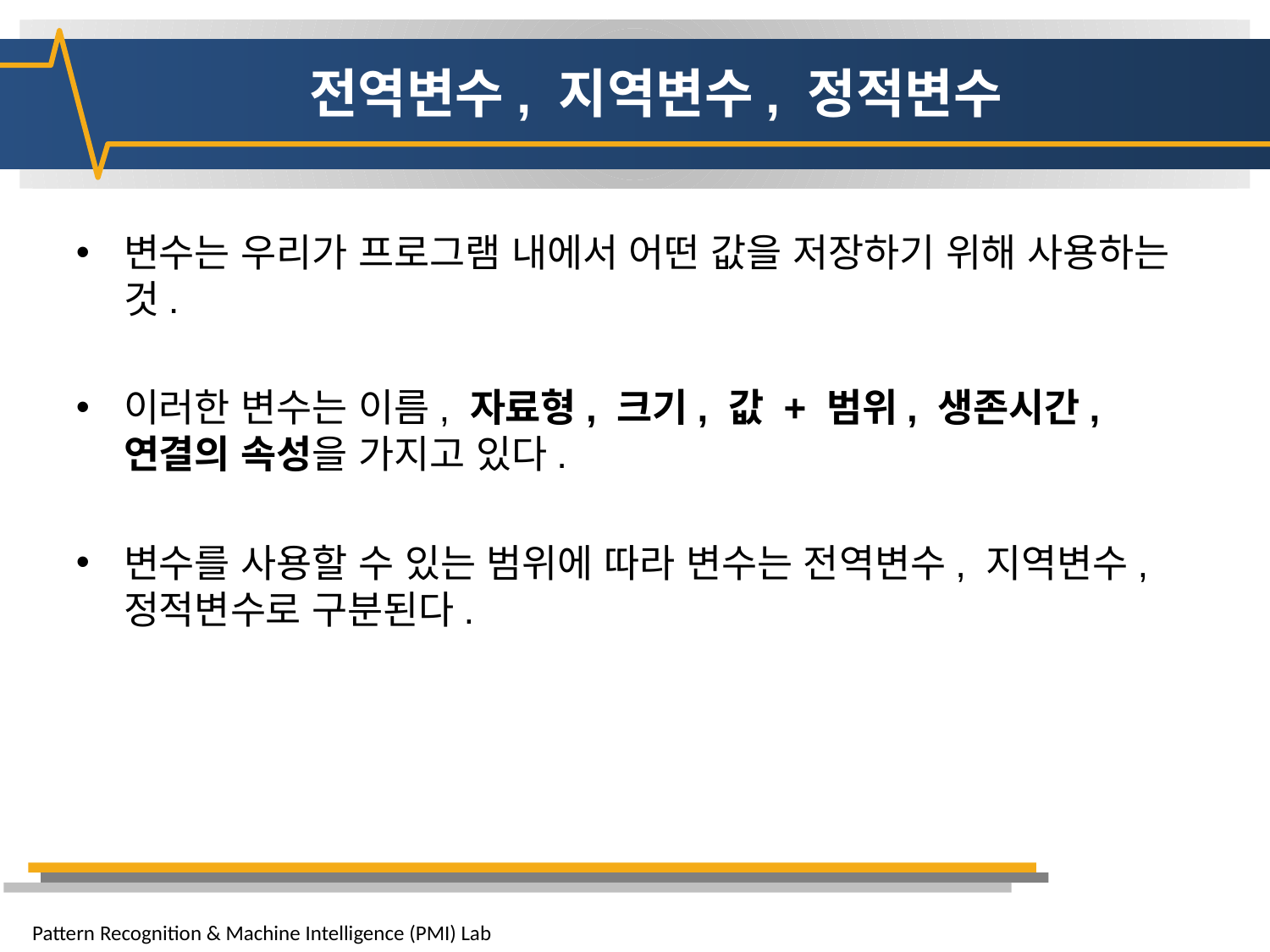

# 전역변수, 지역변수, 정적변수
변수는 우리가 프로그램 내에서 어떤 값을 저장하기 위해 사용하는 것.

이러한 변수는 이름, 자료형, 크기, 값 + 범위, 생존시간, 연결의 속성을 가지고 있다.

변수를 사용할 수 있는 범위에 따라 변수는 전역변수, 지역변수, 정적변수로 구분된다.